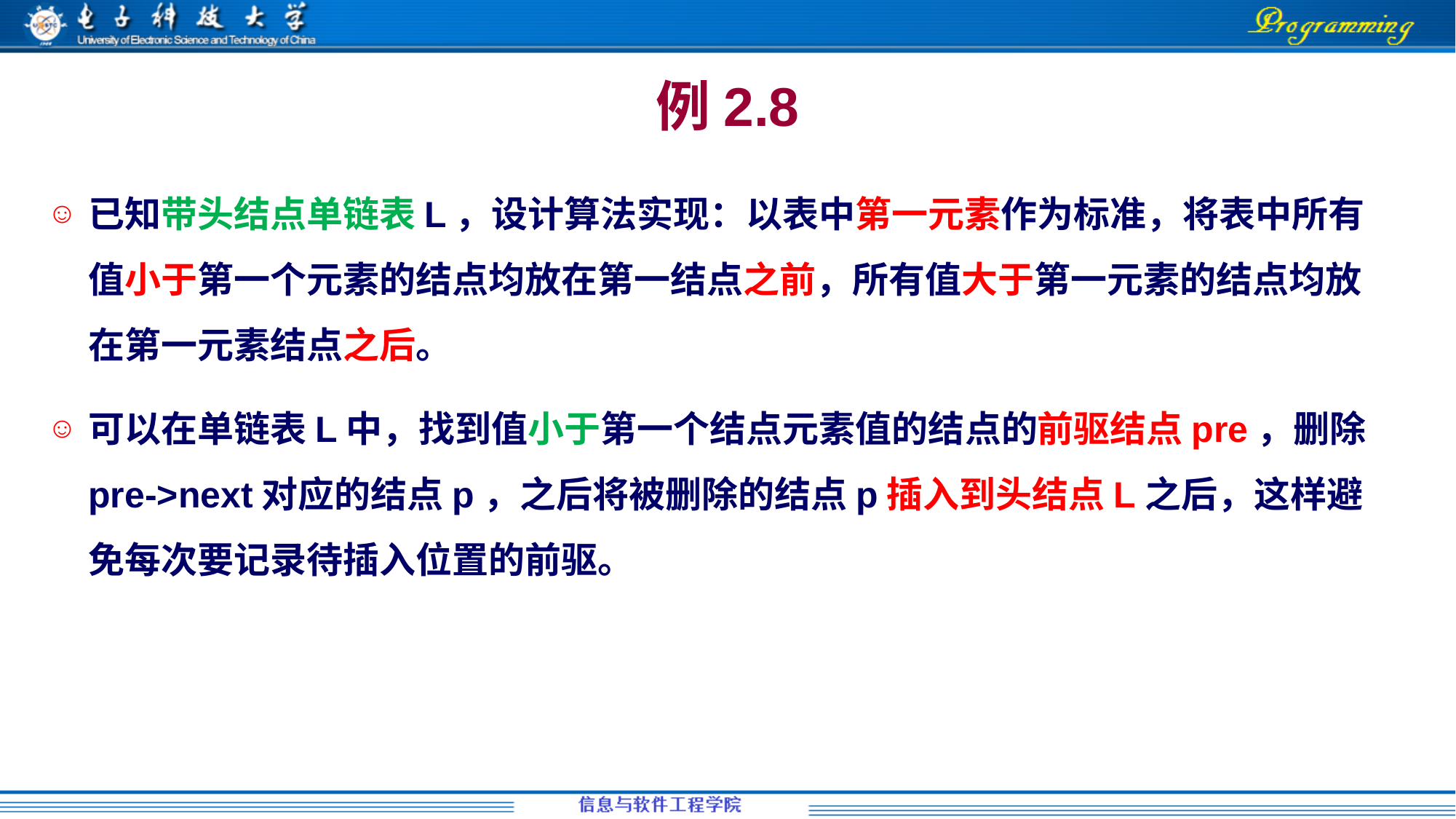

# 例2.8
已知带头结点单链表L，设计算法实现：以表中第一元素作为标准，将表中所有值小于第一个元素的结点均放在第一结点之前，所有值大于第一元素的结点均放在第一元素结点之后。
可以在单链表L中，找到值小于第一个结点元素值的结点的前驱结点pre，删除pre->next对应的结点p，之后将被删除的结点p插入到头结点L之后，这样避免每次要记录待插入位置的前驱。